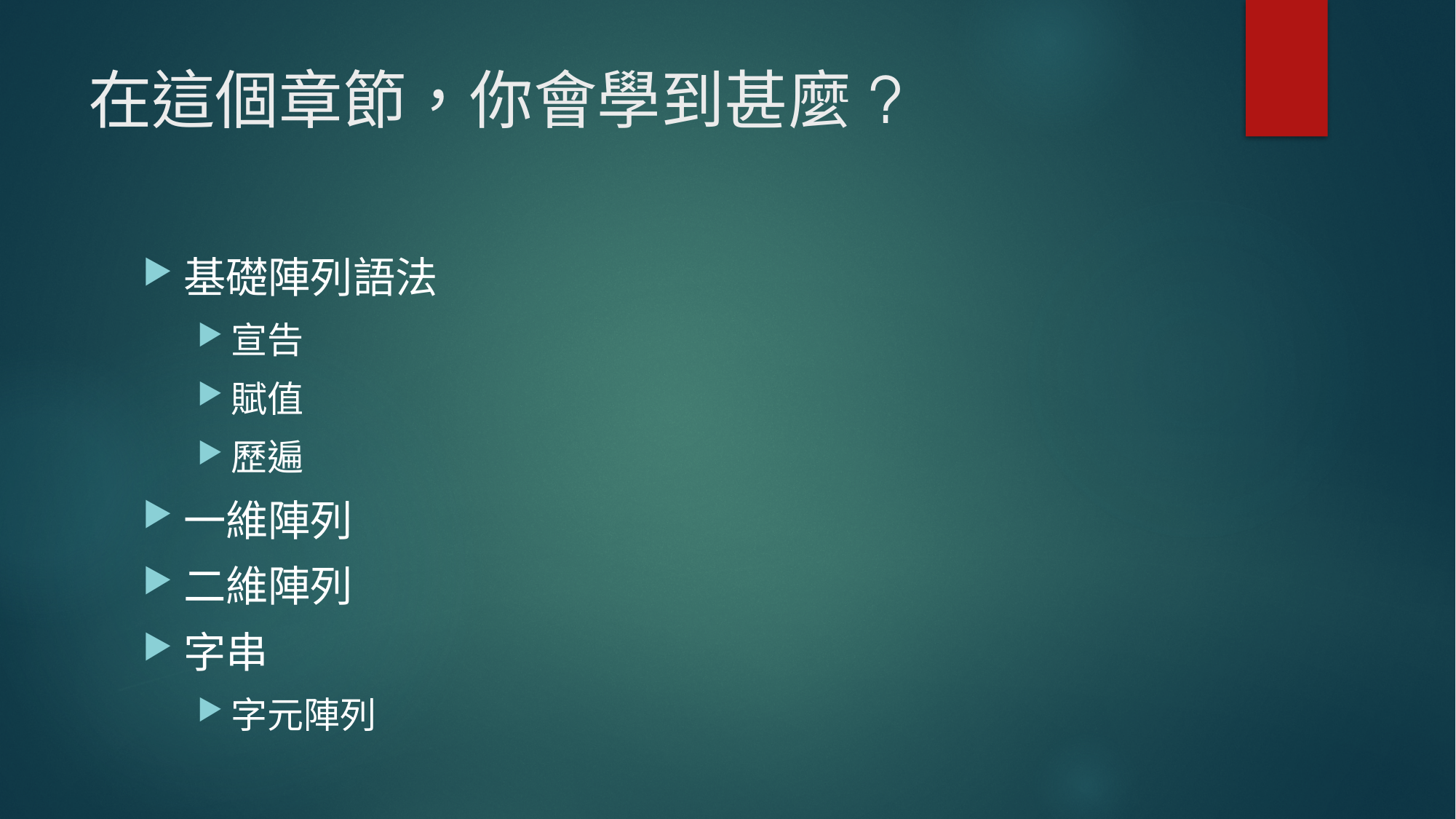

# 在這個章節，你會學到甚麼?
基礎陣列語法
宣告
賦值
歷遍
一維陣列
二維陣列
字串
字元陣列